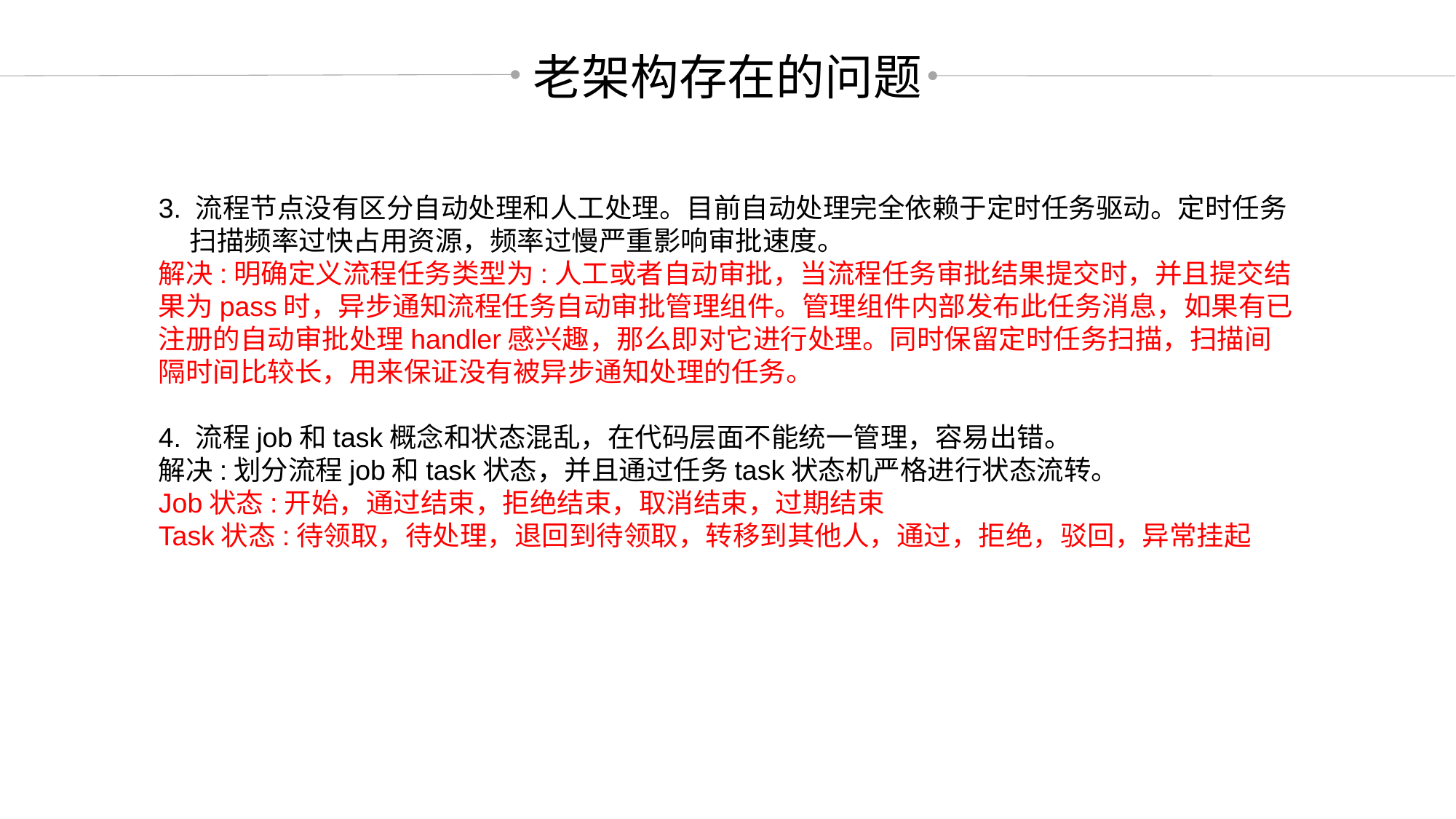

老架构存在的问题
3. 流程节点没有区分自动处理和人工处理。目前自动处理完全依赖于定时任务驱动。定时任务
    扫描频率过快占用资源，频率过慢严重影响审批速度。
解决:明确定义流程任务类型为:人工或者自动审批，当流程任务审批结果提交时，并且提交结果为pass时，异步通知流程任务自动审批管理组件。管理组件内部发布此任务消息，如果有已注册的自动审批处理handler感兴趣，那么即对它进行处理。同时保留定时任务扫描，扫描间隔时间比较长，用来保证没有被异步通知处理的任务。

4. 流程job和task概念和状态混乱，在代码层面不能统一管理，容易出错。
解决:划分流程job和task状态，并且通过任务task状态机严格进行状态流转。
Job状态:开始，通过结束，拒绝结束，取消结束，过期结束
Task状态:待领取，待处理，退回到待领取，转移到其他人，通过，拒绝，驳回，异常挂起